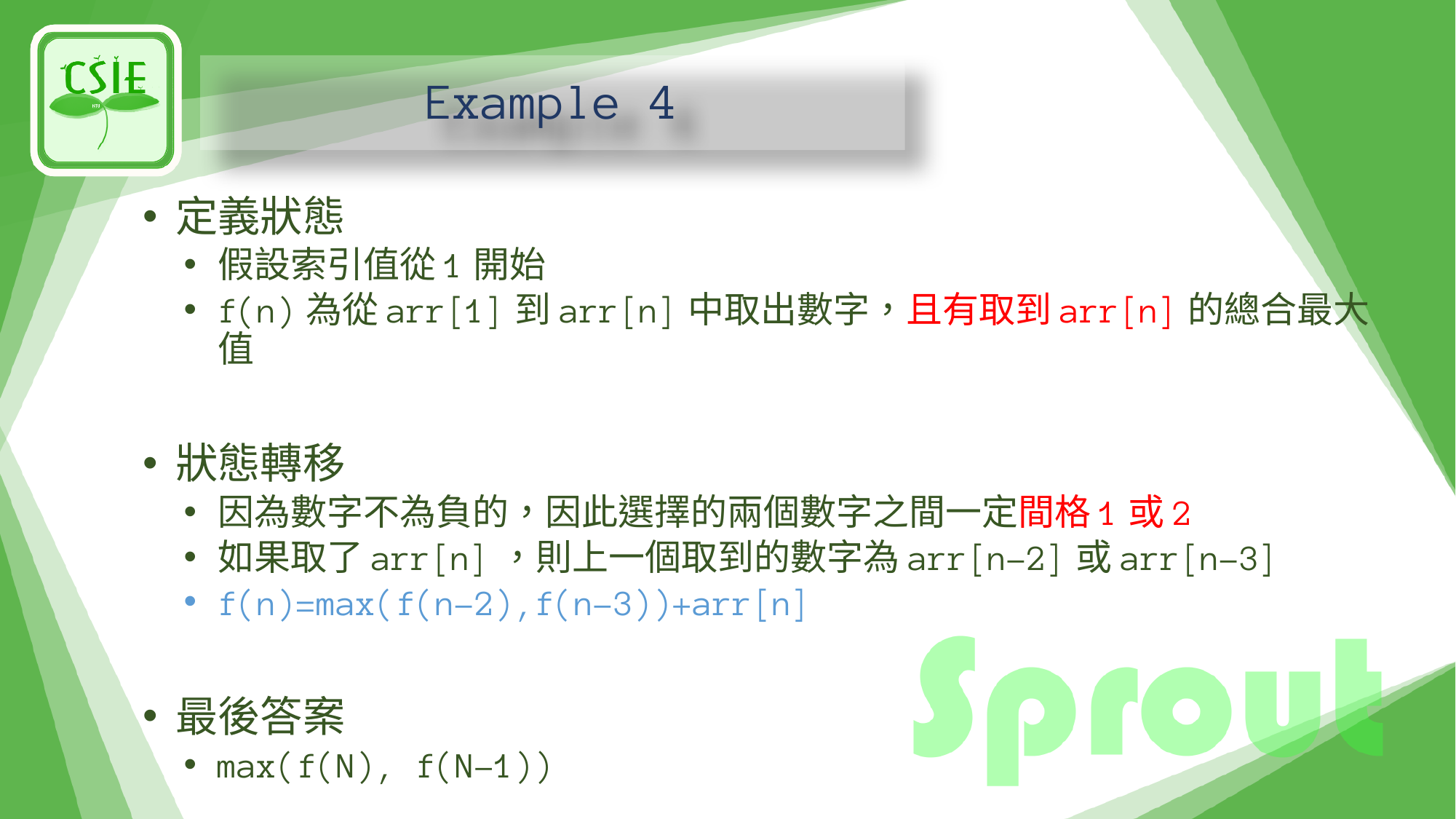

# Example 4
定義狀態
假設索引值從1開始
f(n)為從arr[1]到arr[n]中取出數字，且有取到arr[n]的總合最大值

狀態轉移
因為數字不為負的，因此選擇的兩個數字之間一定間格1或2
如果取了arr[n]，則上一個取到的數字為arr[n-2]或arr[n-3]
f(n)=max(f(n-2),f(n-3))+arr[n]

最後答案
max(f(N), f(N-1))